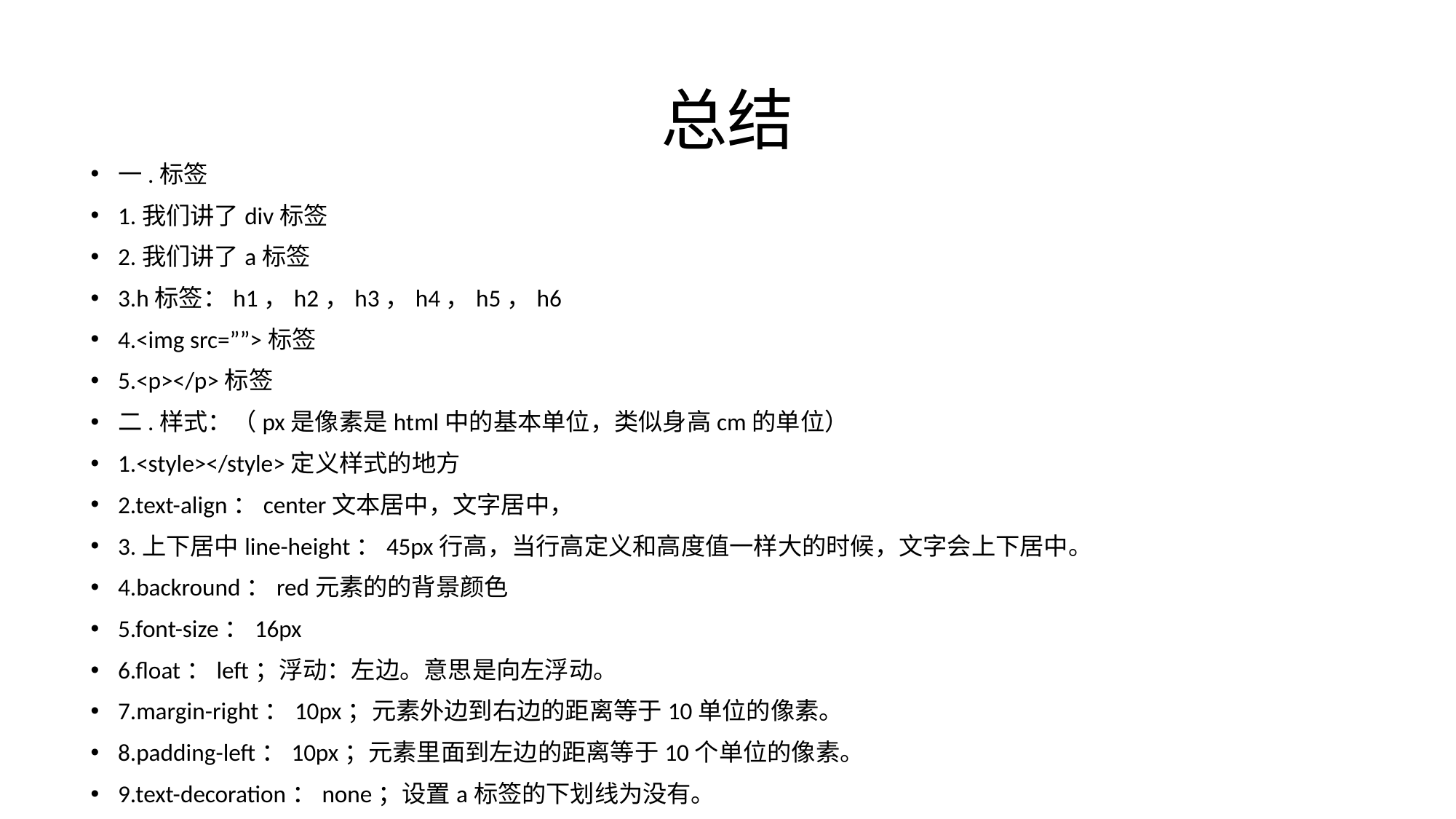

# 总结
一.标签
1.我们讲了div标签
2.我们讲了a标签
3.h标签：h1，h2，h3，h4，h5，h6
4.<img src=””>标签
5.<p></p>标签
二.样式：（px是像素是html中的基本单位，类似身高cm的单位）
1.<style></style>定义样式的地方
2.text-align：center文本居中，文字居中，
3.上下居中line-height：45px行高，当行高定义和高度值一样大的时候，文字会上下居中。
4.backround：red元素的的背景颜色
5.font-size：16px
6.float：left；浮动：左边。意思是向左浮动。
7.margin-right：10px；元素外边到右边的距离等于10单位的像素。
8.padding-left：10px；元素里面到左边的距离等于10个单位的像素。
9.text-decoration：none；设置a标签的下划线为没有。